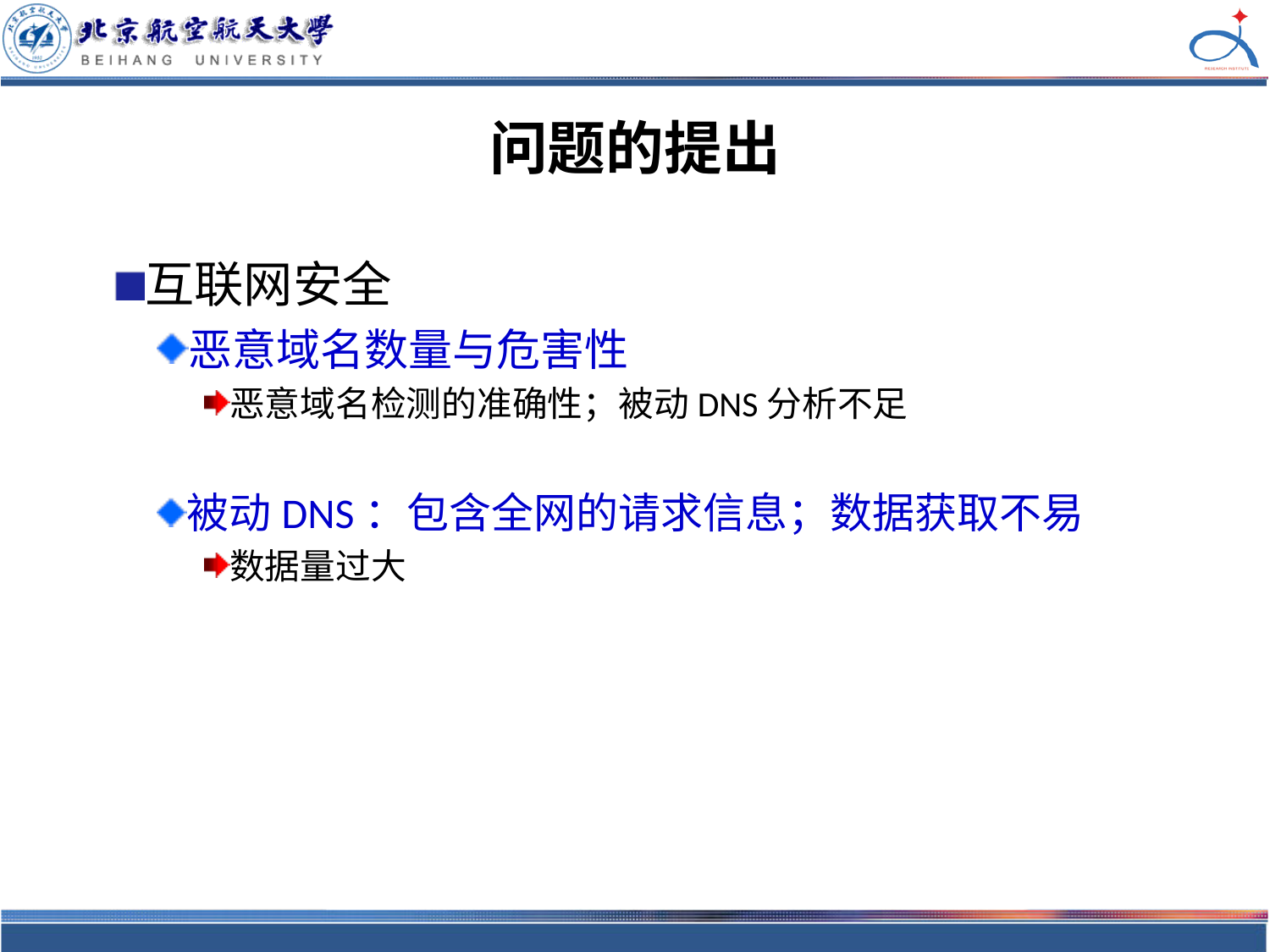

# 问题的提出
互联网安全
恶意域名数量与危害性
恶意域名检测的准确性；被动DNS分析不足

被动DNS：包含全网的请求信息；数据获取不易
数据量过大